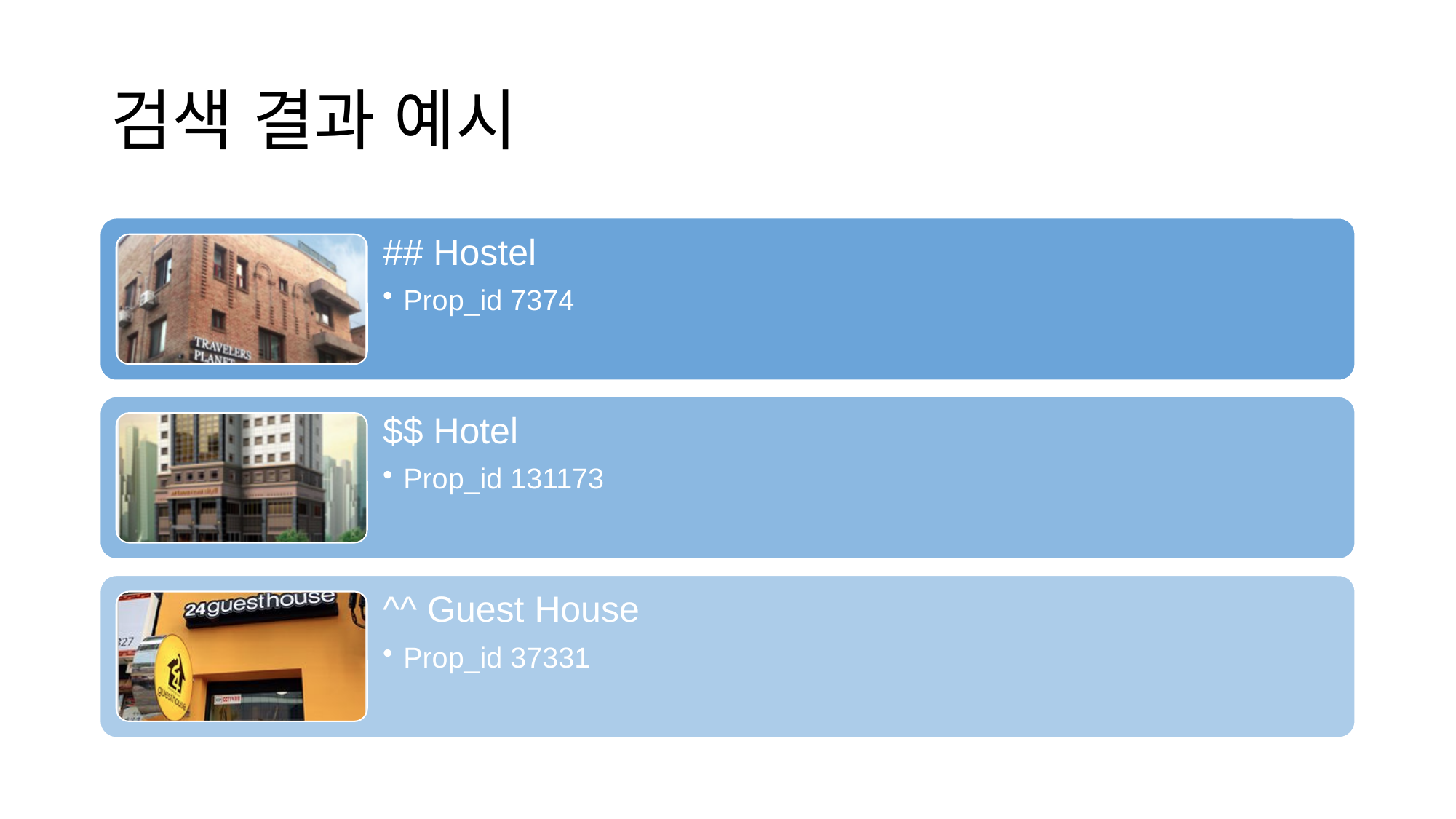

# 검색 결과 예시
## Hostel
Prop_id 7374

$$ Hotel
Prop_id 131173

^^ Guest House
Prop_id 37331